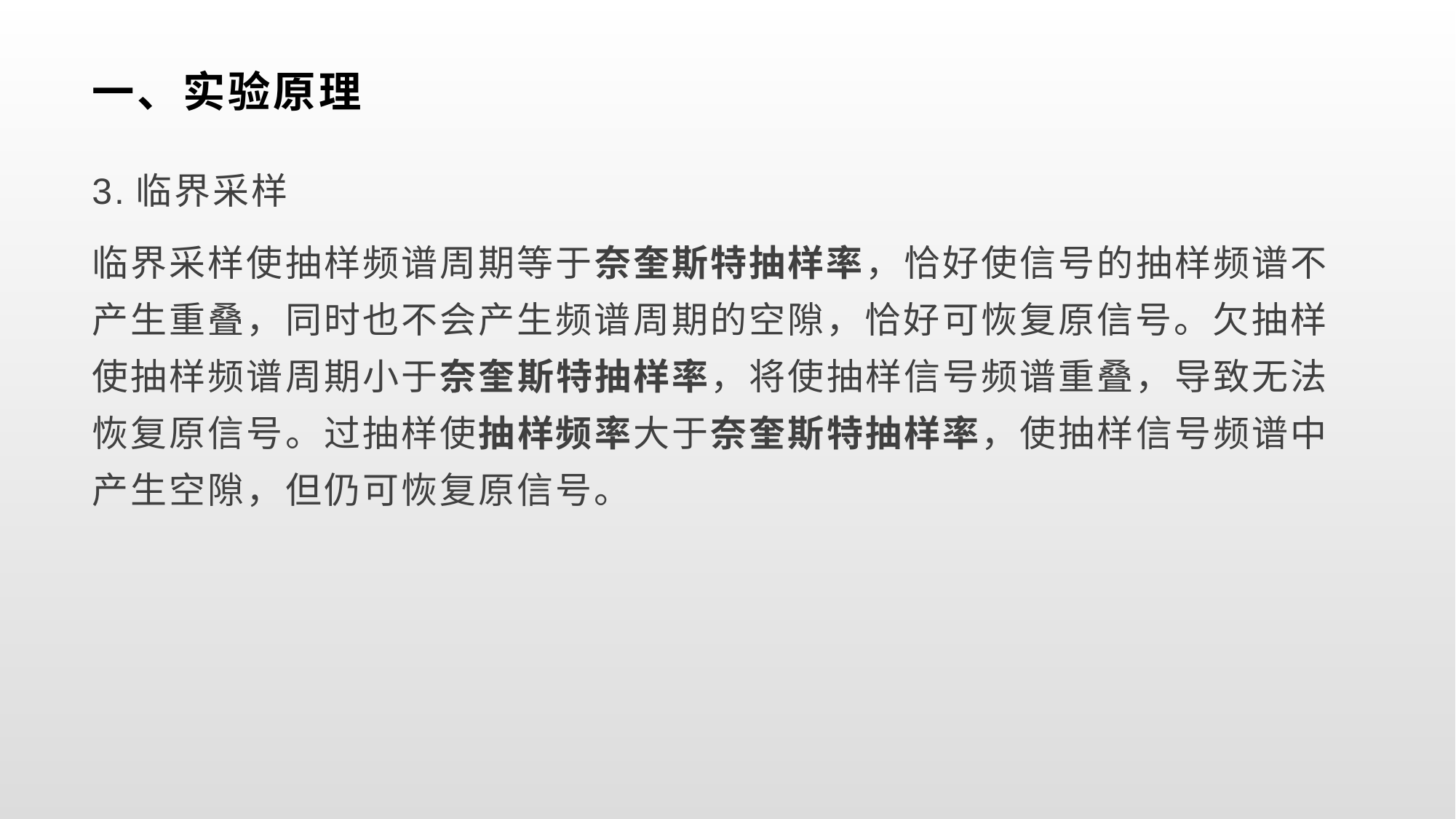

# 一、实验原理
3.临界采样
临界采样使抽样频谱周期等于奈奎斯特抽样率，恰好使信号的抽样频谱不产生重叠，同时也不会产生频谱周期的空隙，恰好可恢复原信号。欠抽样使抽样频谱周期小于奈奎斯特抽样率，将使抽样信号频谱重叠，导致无法恢复原信号。过抽样使抽样频率大于奈奎斯特抽样率，使抽样信号频谱中产生空隙，但仍可恢复原信号。